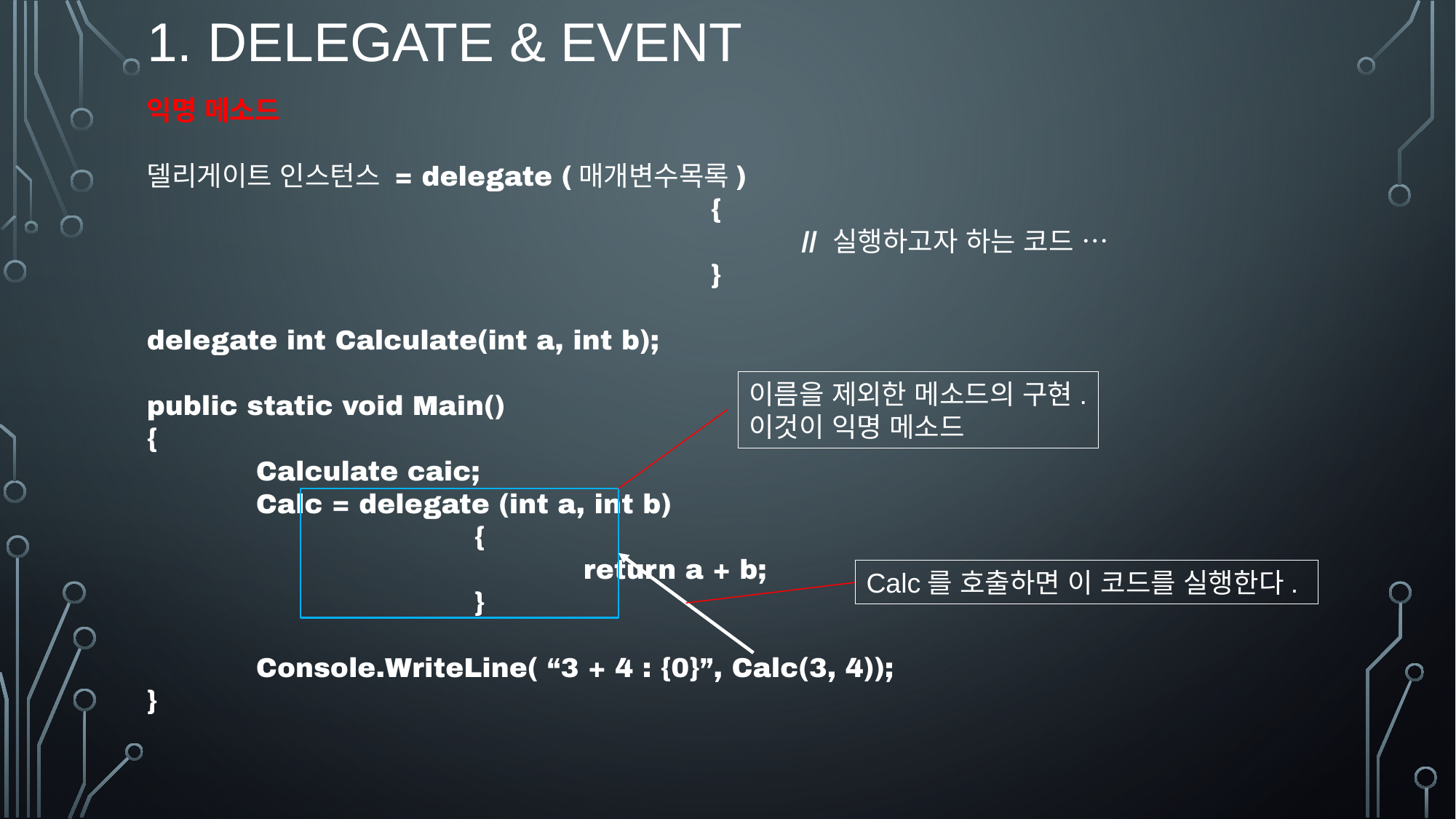

# 1. Delegate & Event
익명 메소드

델리게이트 인스턴스 = delegate (매개변수목록)
					  {
					 	// 실행하고자 하는 코드 …
					  }

delegate int Calculate(int a, int b);

public static void Main()
{
	Calculate caic;
	Calc = delegate (int a, int b)
			{
				return a + b;
			}

	Console.WriteLine( “3 + 4 : {0}”, Calc(3, 4));
}
이름을 제외한 메소드의 구현.
이것이 익명 메소드

Calc를 호출하면 이 코드를 실행한다.